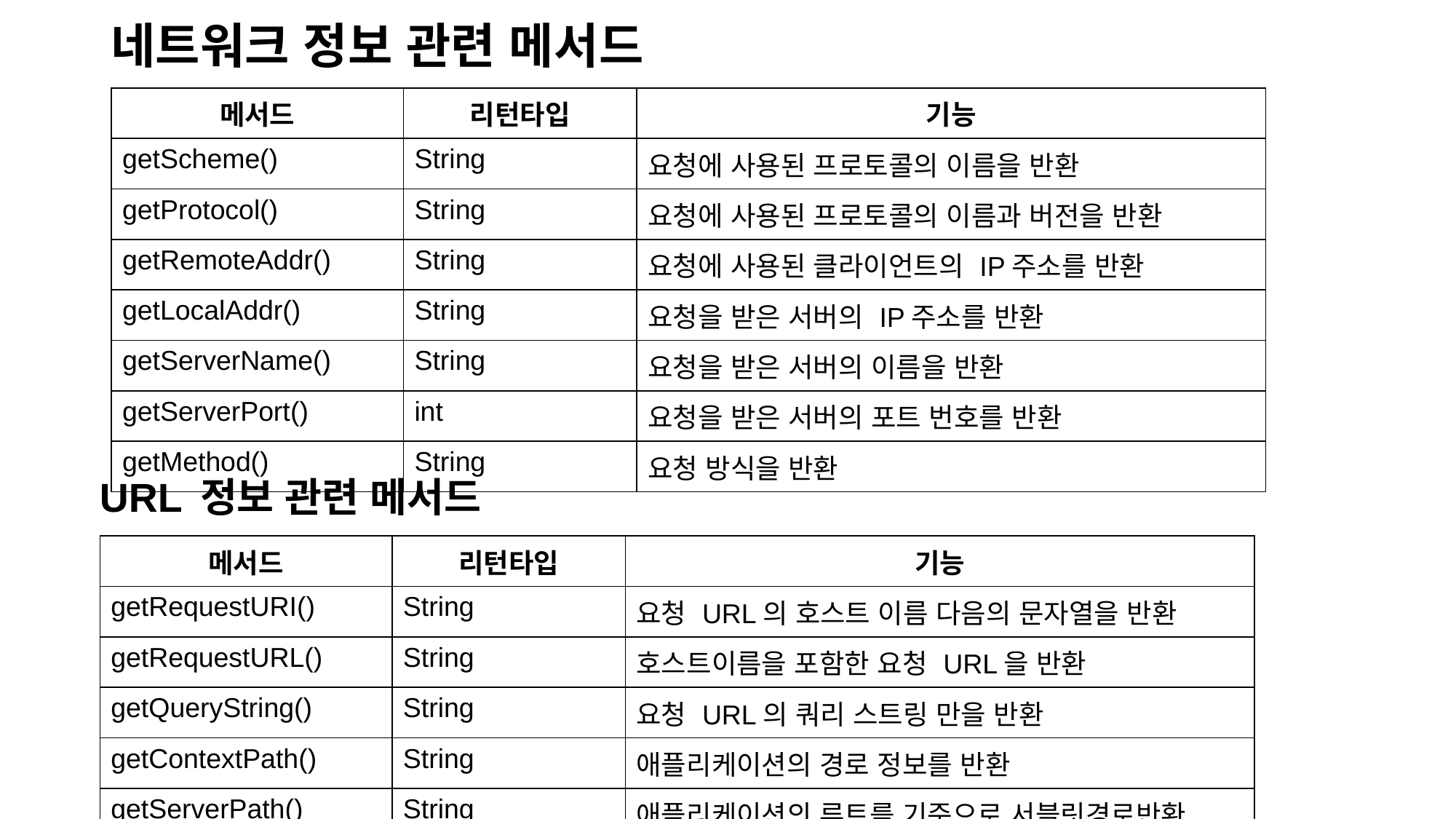

# 네트워크 정보 관련 메서드
| 메서드 | 리턴타입 | 기능 |
| --- | --- | --- |
| getScheme() | String | 요청에 사용된 프로토콜의 이름을 반환 |
| getProtocol() | String | 요청에 사용된 프로토콜의 이름과 버전을 반환 |
| getRemoteAddr() | String | 요청에 사용된 클라이언트의 IP주소를 반환 |
| getLocalAddr() | String | 요청을 받은 서버의 IP주소를 반환 |
| getServerName() | String | 요청을 받은 서버의 이름을 반환 |
| getServerPort() | int | 요청을 받은 서버의 포트 번호를 반환 |
| getMethod() | String | 요청 방식을 반환 |
URL 정보 관련 메서드
| 메서드 | 리턴타입 | 기능 |
| --- | --- | --- |
| getRequestURI() | String | 요청 URL의 호스트 이름 다음의 문자열을 반환 |
| getRequestURL() | String | 호스트이름을 포함한 요청 URL을 반환 |
| getQueryString() | String | 요청 URL의 쿼리 스트링 만을 반환 |
| getContextPath() | String | 애플리케이션의 경로 정보를 반환 |
| getServerPath() | String | 애플리케이션의 루트를 기준으로 서블릿경로반환 |